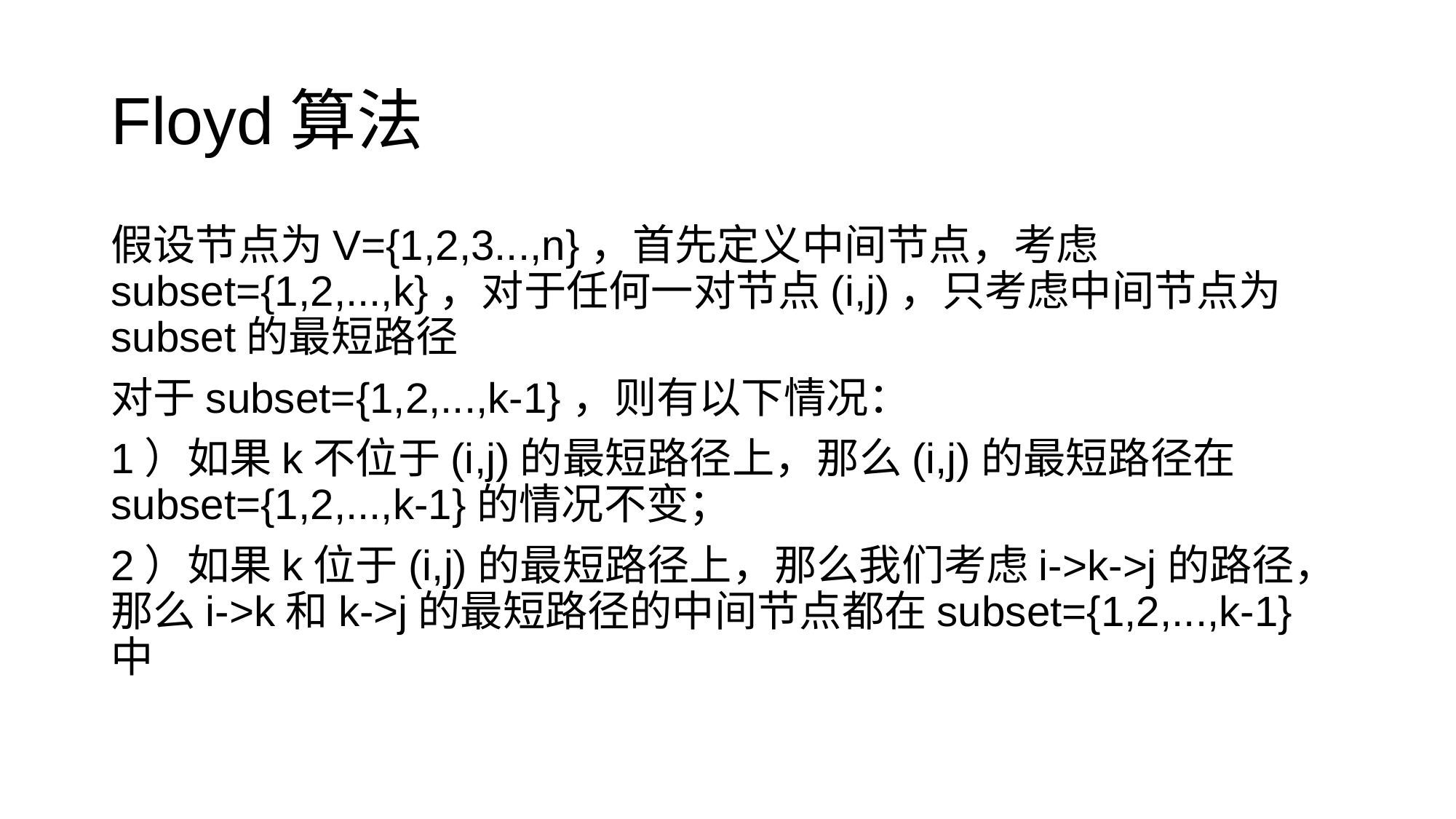

# Floyd算法
假设节点为V={1,2,3...,n}，首先定义中间节点，考虑subset={1,2,...,k}，对于任何一对节点(i,j)，只考虑中间节点为subset的最短路径
对于subset={1,2,...,k-1}，则有以下情况：
1）如果k不位于(i,j)的最短路径上，那么(i,j)的最短路径在subset={1,2,...,k-1}的情况不变；
2）如果k位于(i,j)的最短路径上，那么我们考虑i->k->j的路径，那么i->k和k->j的最短路径的中间节点都在subset={1,2,...,k-1}中